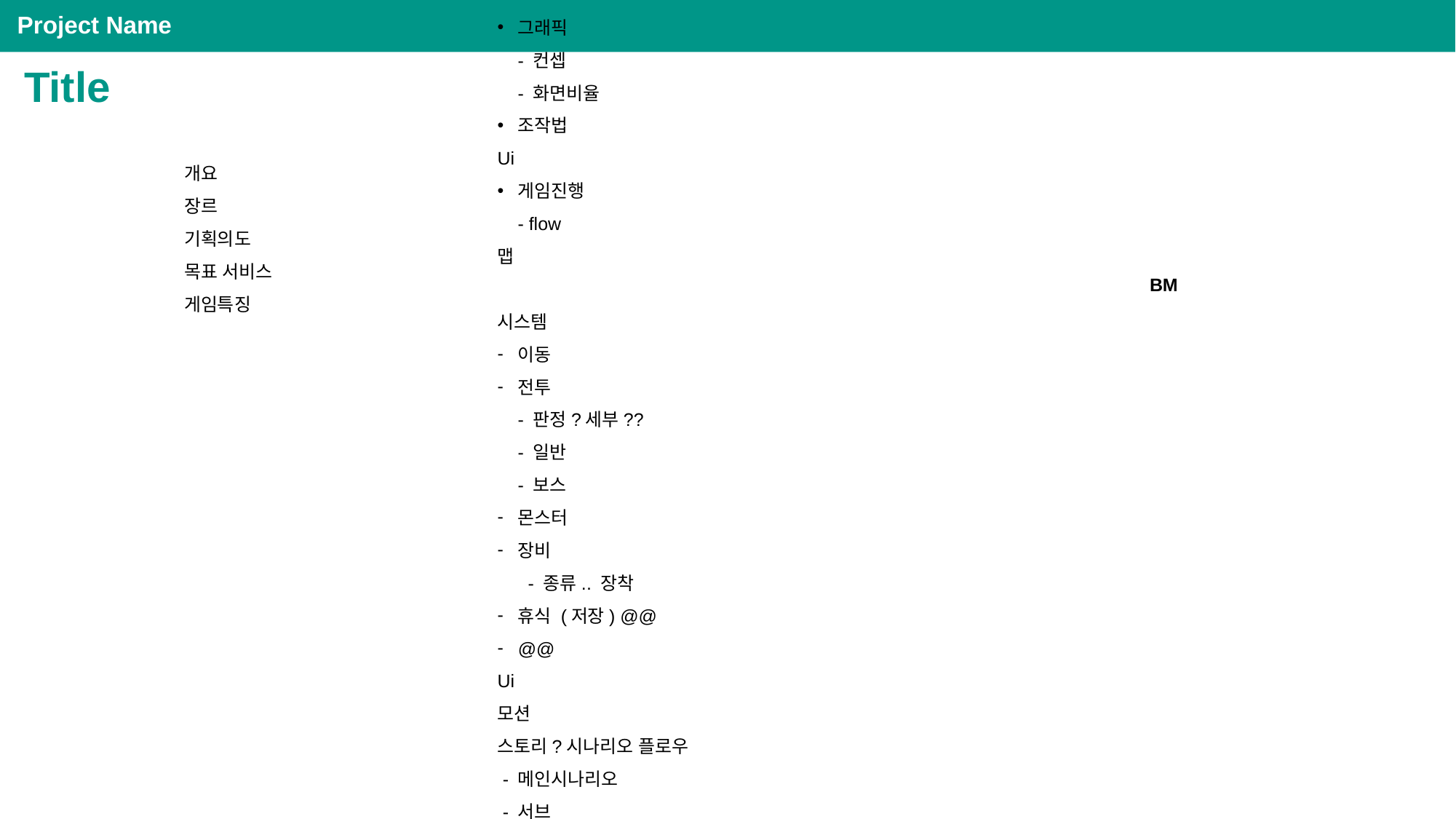

그래픽
    - 컨셉
    - 화면비율
조작법
Ui
게임진행
    - flow
맵

시스템
이동
전투
    - 판정?세부??
    - 일반
    - 보스
몬스터
장비
      - 종류.. 장착
휴식 (저장) @@
@@
Ui
모션
스토리?시나리오 플로우
 - 메인시나리오
 - 서브
# Title
게임 시스템
1 개요
 1.1 장르
 1.2 기획의도
 1.3 목표 서비스
 1.4 게임 특징
2 대전 방식과 종류
3 그래픽 설정
 3.1 실제 화면 비율
4 조작법
5 게임진행
  5.1 도식화
  5.2 게임 시작
  5.3 첫번째 턴 시작
  5.4 상대위치확인
  5.5 두번째 턴 시작
  5.6 게임종료
  5.7 관전
6 종료조건(개인전, 팀전)
7 게임종료 및 보상종류
8 버튼 시나리오
  8.1 이동버튼
  8.2 각도버튼
  8.3 현재무기버튼
  8.4 전환버튼
  8.5 위성버튼
  8.6 항복버튼
9 보상
10 경험치
11 레이팅시스템
12 닉네임
13 맵
무기 시스템
1 개요
  1.1 무기의 구분
  1.2 무기 사용
    1.2.1 프리셋 등록 방법
  1.3 무기 획득 방법
  1.4 무기 가치 판단
2 무기 소비 시스템
네트워크
1 메시지 데이터
2 서버 가격 산정
개요
장르
기획의도
목표 서비스
게임특징

BM
상점 시스템
1 개요
  1.1 판매 방식
2 가챠시스템
  2.1 가챠 방식
  2.2 가챠 중복 시
  2.3 가챠 확률
3 가격 산정
BM
1 개요
  1.1 핵심 재화 가치
  1.2 유료 아이템의 Main, Sub Scheme 구성
2 가격 산정
  2.1 메인 타겟
  2.2 맞춤형 상품 가격 설정
  2.3 중점 항목
3 게임 재화 흐름 구조 설계

1.1 @@@@@@@@@@@@
@@@@@@@@@@
스팀 업적